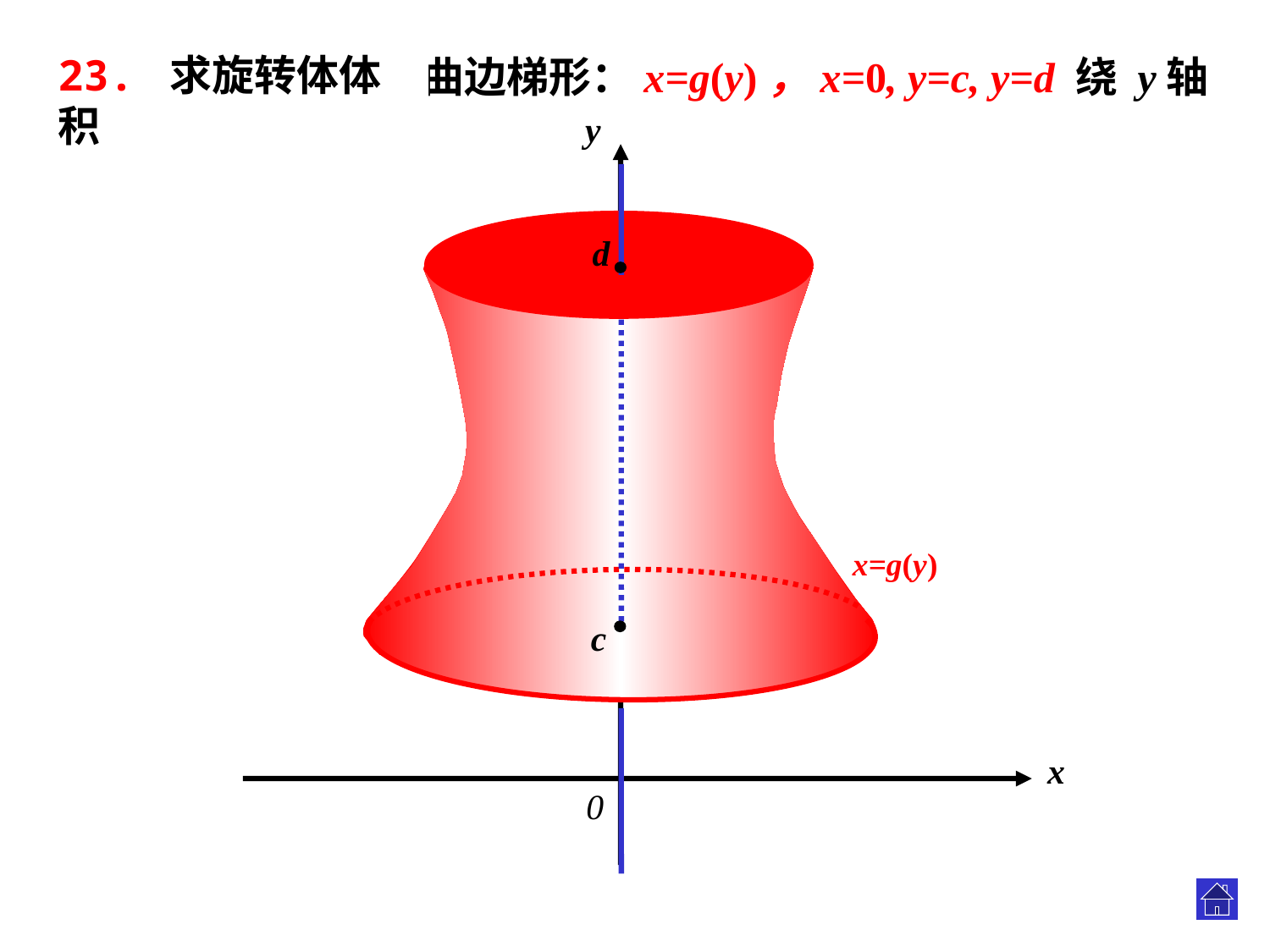

23. 求旋转体体积
曲边梯形：x=g(y)，x=0, y=c, y=d 绕 y轴
y

x
0

d

.
x=g(y)

c